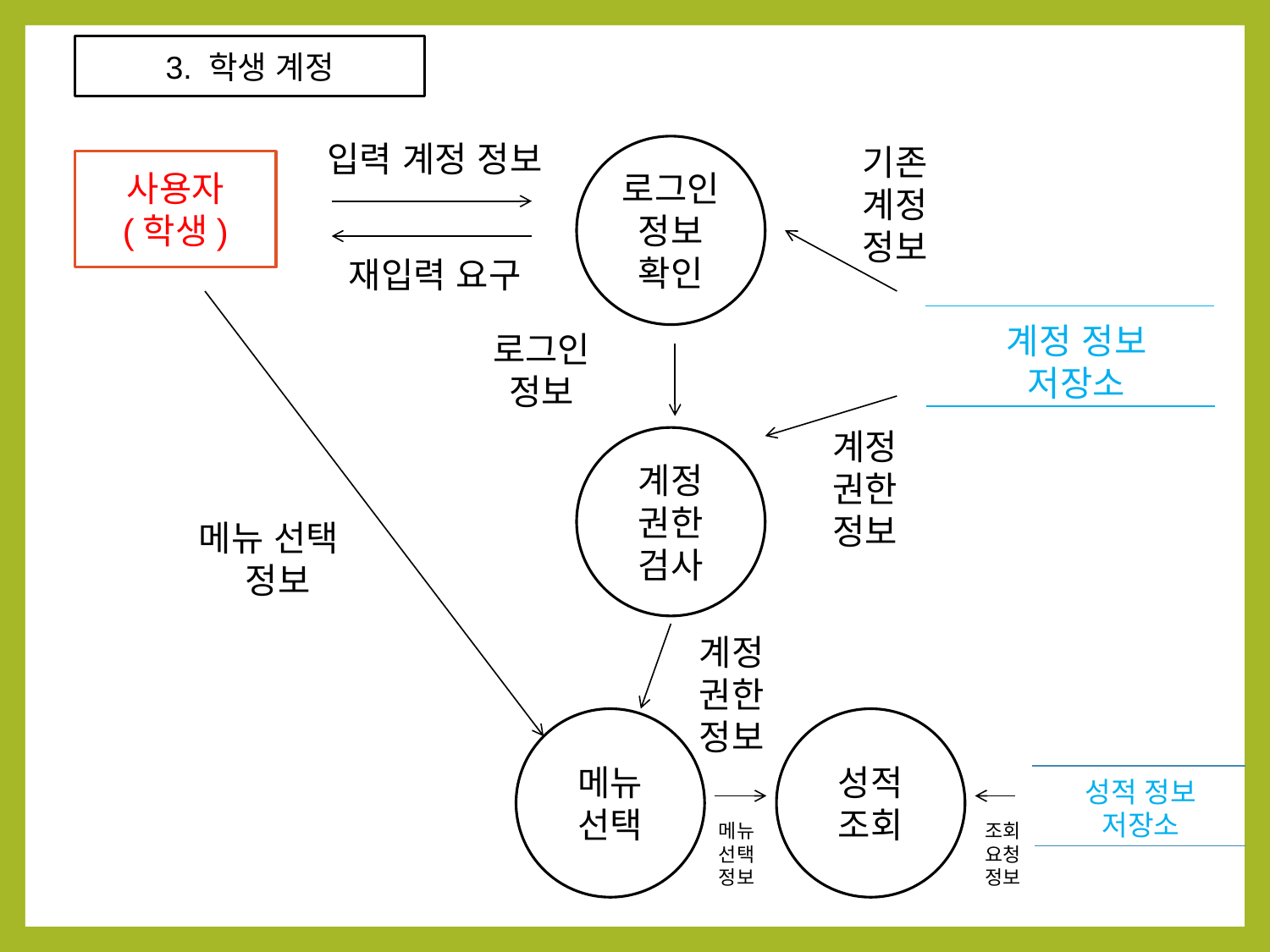

3. 학생 계정
입력 계정 정보
재입력 요구
로그인
정보
확인
사용자
(학생)
기존
계정
정보
계정 정보
저장소
로그인
정보
계정
권한
검사
계정
권한
정보
메뉴 선택
 정보
계정
권한
정보
성적
조회
메뉴
선택
성적 정보
저장소
메뉴
선택
정보
조회
요청
정보